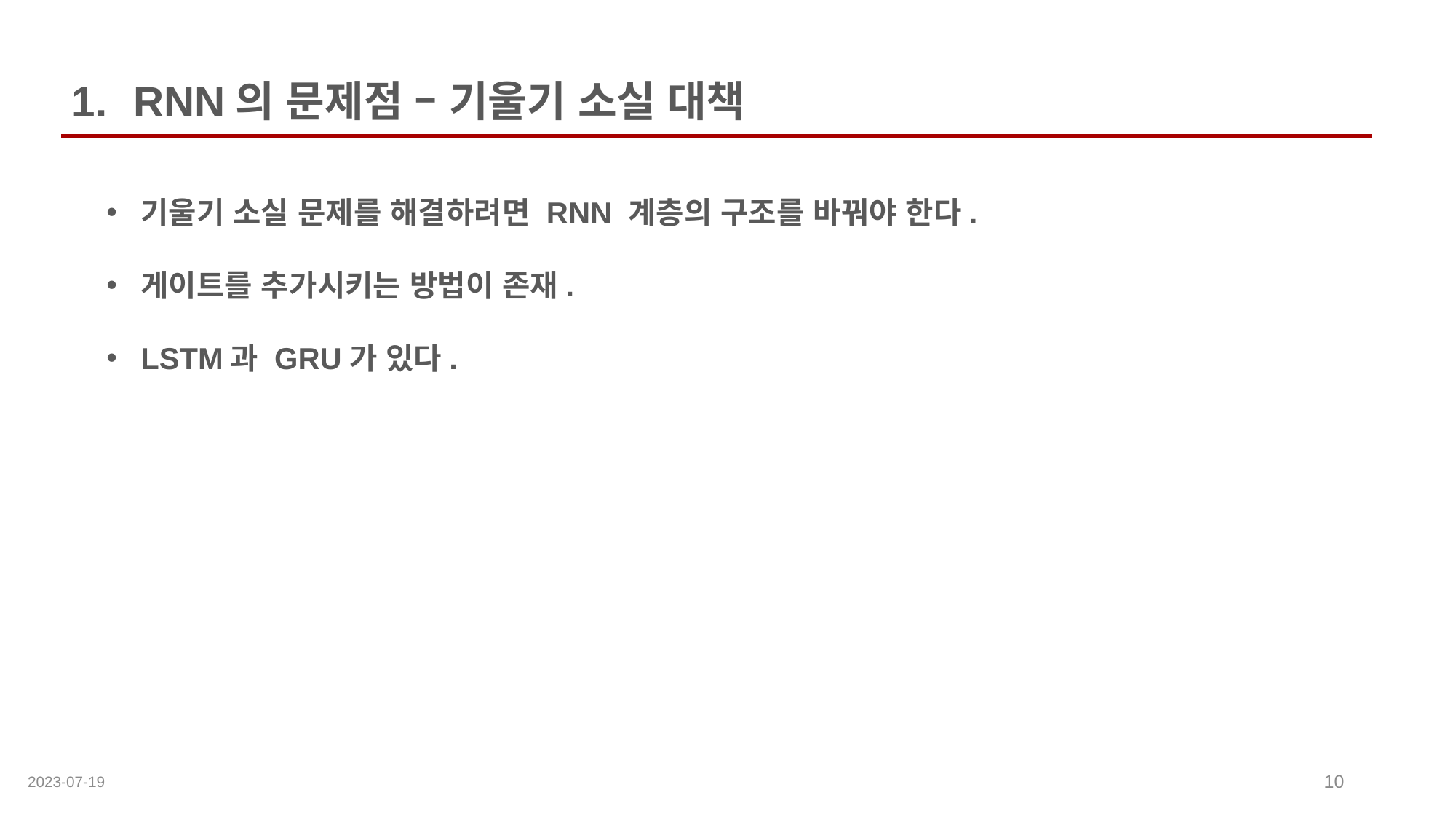

RNN의 문제점 – 기울기 소실 대책
기울기 소실 문제를 해결하려면 RNN 계층의 구조를 바꿔야 한다.

게이트를 추가시키는 방법이 존재.

LSTM과 GRU가 있다.
2023-07-19
10